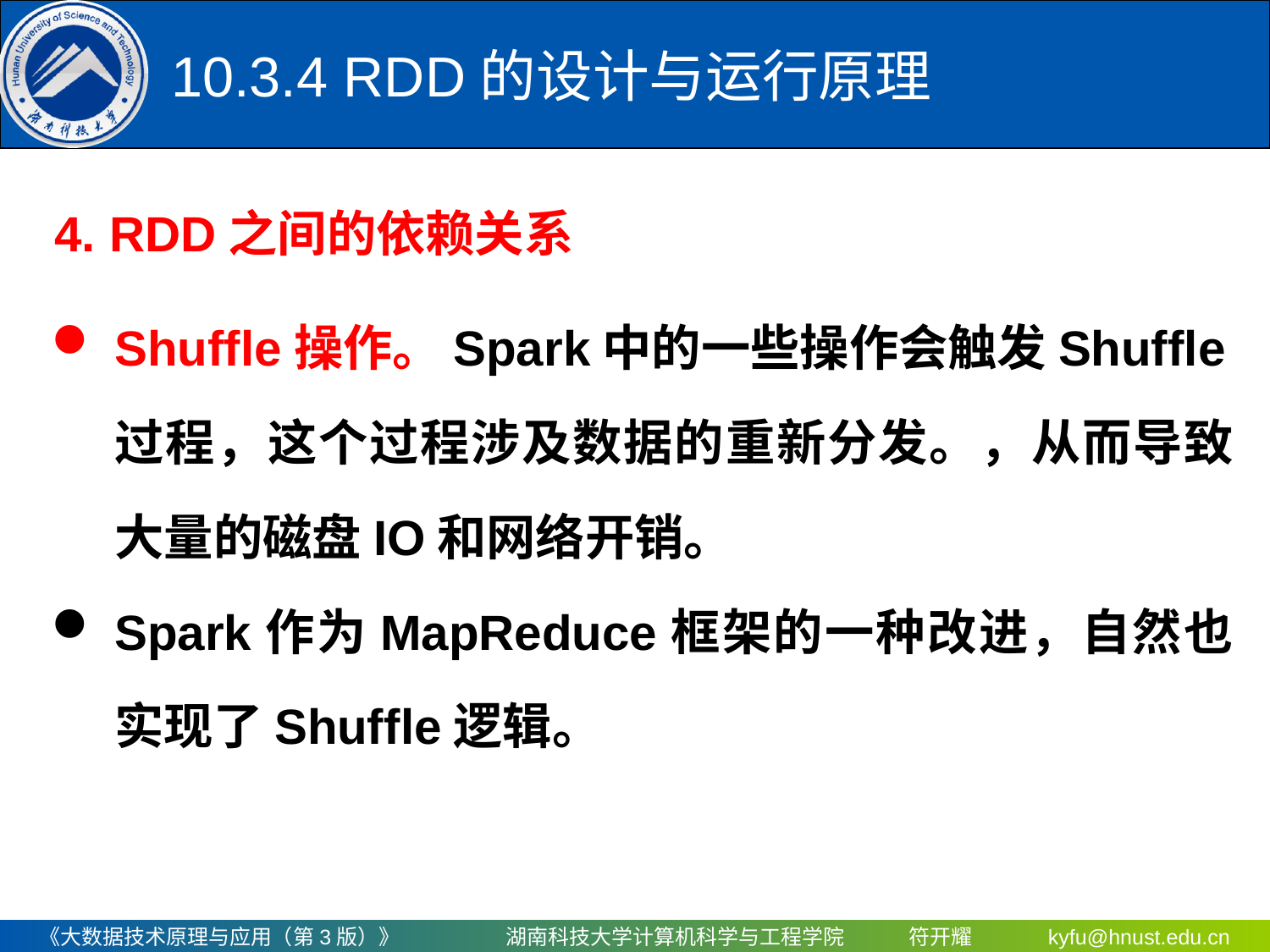

# 10.3.4 RDD的设计与运行原理
4. RDD之间的依赖关系
Shuffle操作。Spark中的一些操作会触发Shuffle过程，这个过程涉及数据的重新分发。，从而导致大量的磁盘IO和网络开销。
Spark作为MapReduce框架的一种改进，自然也实现了Shuffle逻辑。